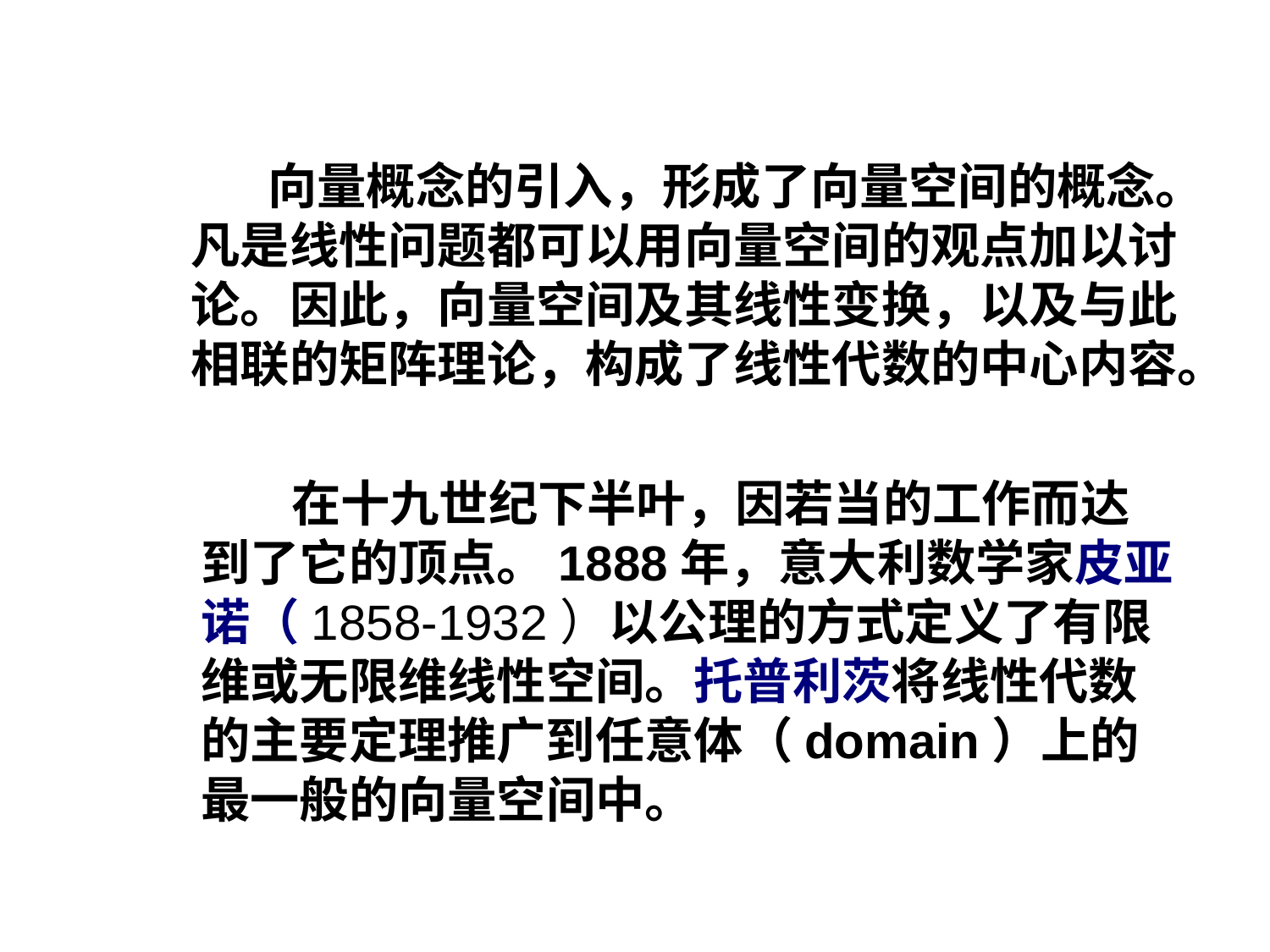

向量概念的引入，形成了向量空间的概念。凡是线性问题都可以用向量空间的观点加以讨论。因此，向量空间及其线性变换，以及与此相联的矩阵理论，构成了线性代数的中心内容。
       在十九世纪下半叶，因若当的工作而达到了它的顶点。1888年，意大利数学家皮亚诺（1858-1932）以公理的方式定义了有限维或无限维线性空间。托普利茨将线性代数的主要定理推广到任意体（domain）上的最一般的向量空间中。